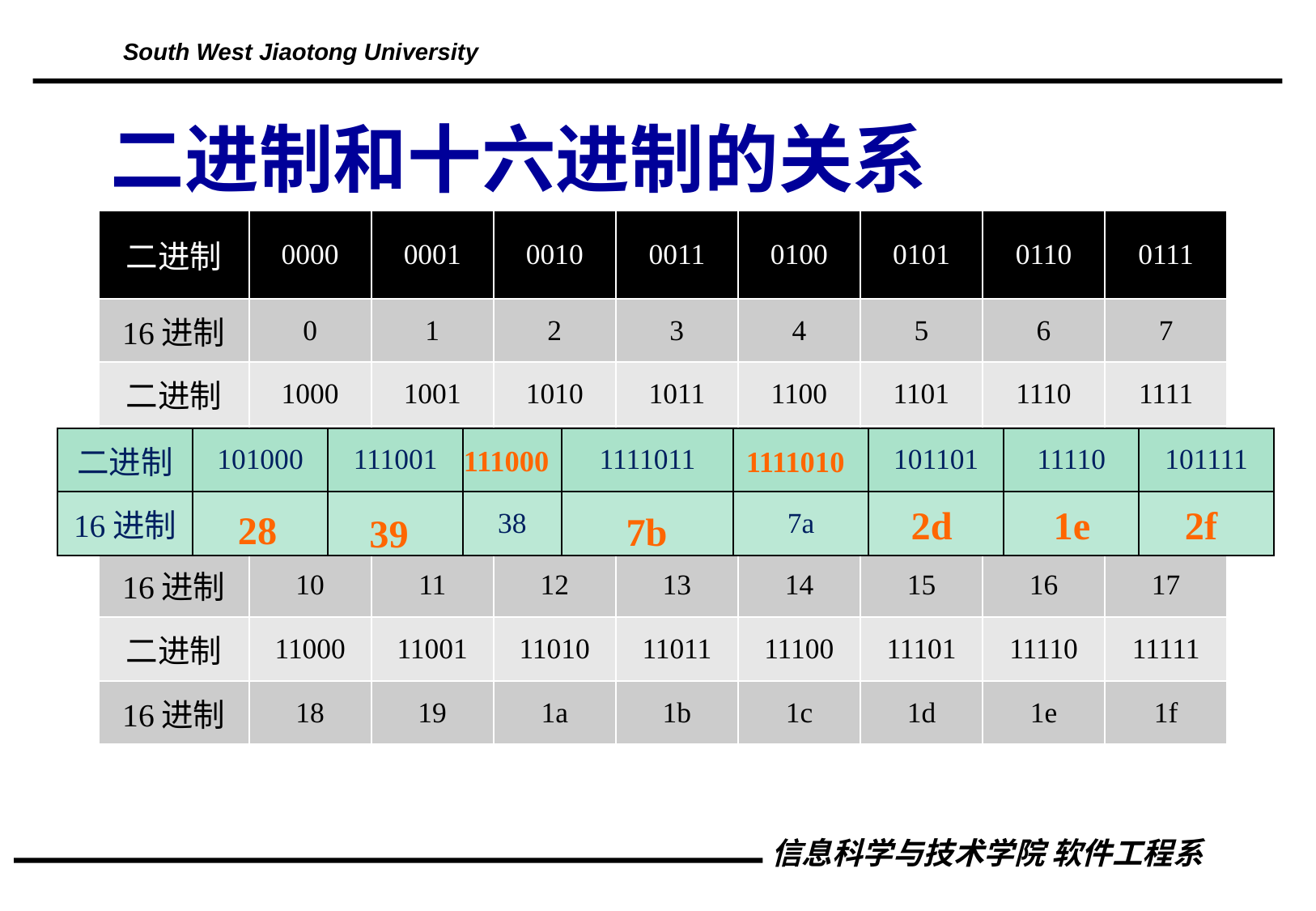

# 二进制和十六进制的关系
| 二进制 | 0000 | 0001 | 0010 | 0011 | 0100 | 0101 | 0110 | 0111 |
| --- | --- | --- | --- | --- | --- | --- | --- | --- |
| 16进制 | 0 | 1 | 2 | 3 | 4 | 5 | 6 | 7 |
| 二进制 | 1000 | 1001 | 1010 | 1011 | 1100 | 1101 | 1110 | 1111 |
| 16进制 | 8 | 9 | a | b | c | d | e | f |
| 二进制 | 10000 | 10001 | 10010 | 10011 | 10100 | 10101 | 10110 | 10111 |
| 16进制 | 10 | 11 | 12 | 13 | 14 | 15 | 16 | 17 |
| 二进制 | 11000 | 11001 | 11010 | 11011 | 11100 | 11101 | 11110 | 11111 |
| 16进制 | 18 | 19 | 1a | 1b | 1c | 1d | 1e | 1f |

| 二进制 | 101000 | 111001 |  | 1111011 |  | 101101 | 11110 | 101111 |
| --- | --- | --- | --- | --- | --- | --- | --- | --- |
| 16进制 |  |  | 38 |  | 7a |  |  |  |
111000
1111010
2d
1e
2f
28
7b
39